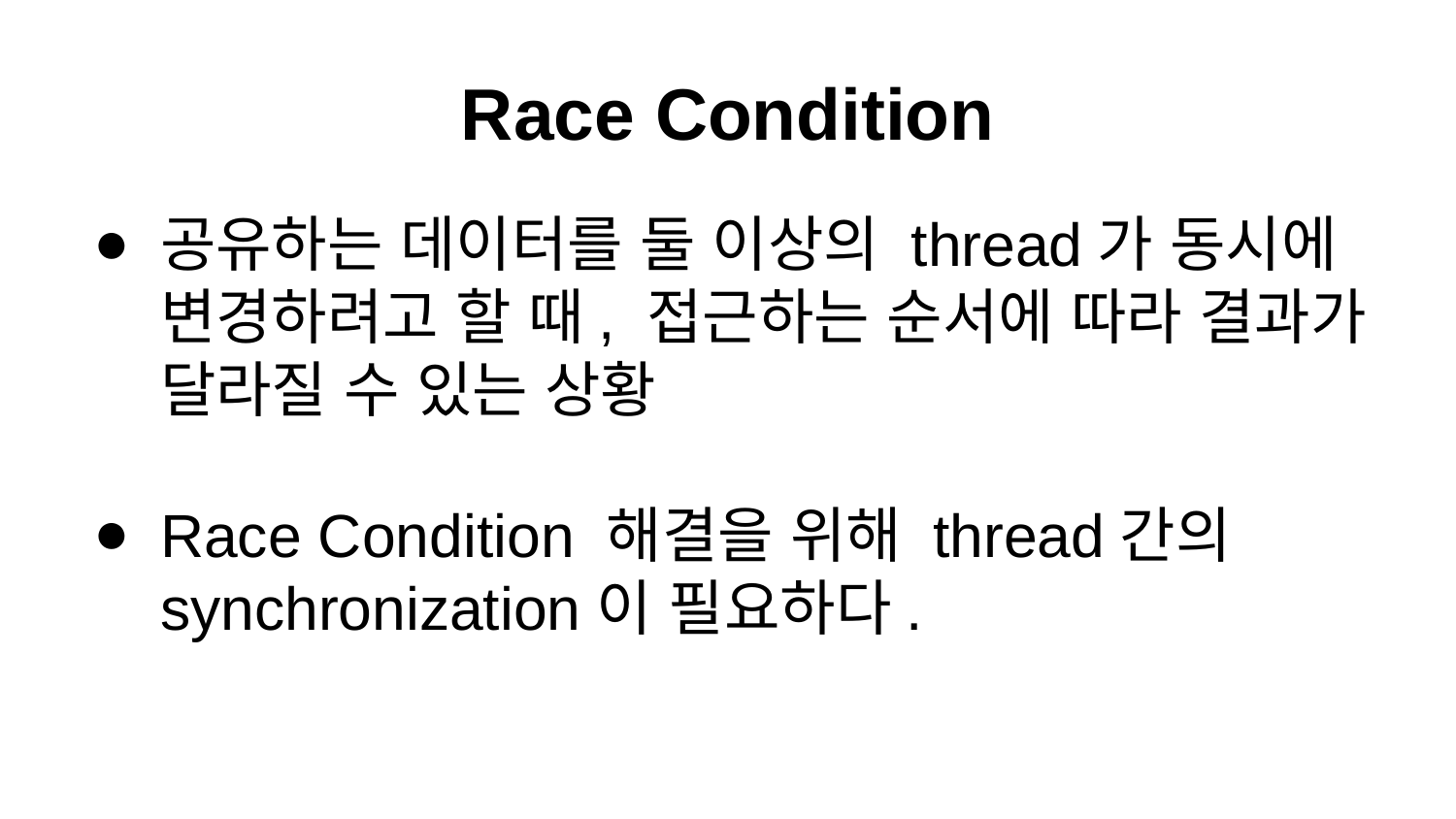

# Race Condition
공유하는 데이터를 둘 이상의 thread가 동시에 변경하려고 할 때, 접근하는 순서에 따라 결과가 달라질 수 있는 상황

Race Condition 해결을 위해 thread간의 synchronization이 필요하다.